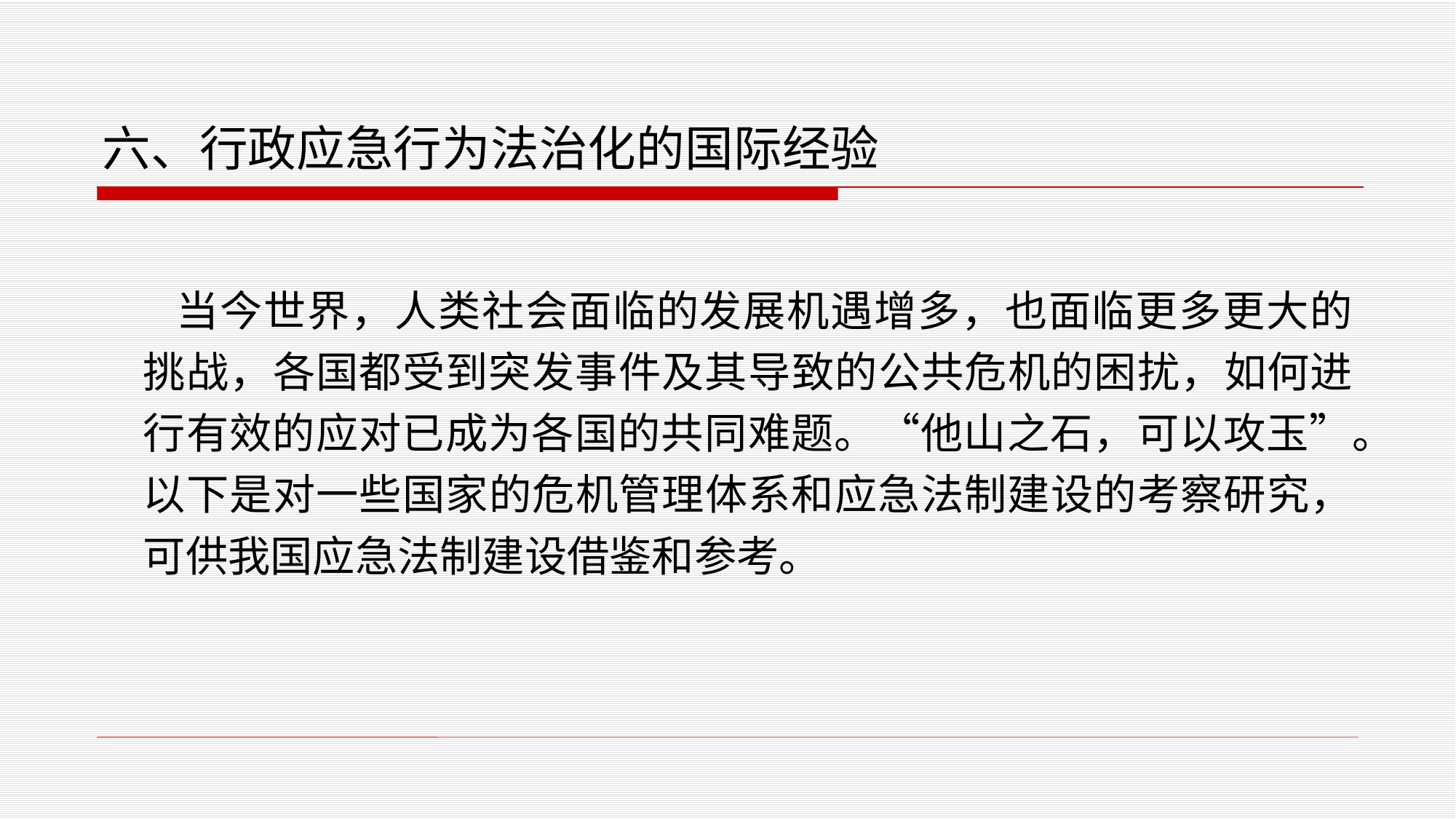

# 六、行政应急行为法治化的国际经验

      当今世界，人类社会面临的发展机遇增多，也面临更多更大的挑战，各国都受到突发事件及其导致的公共危机的困扰，如何进行有效的应对已成为各国的共同难题。“他山之石，可以攻玉”。以下是对一些国家的危机管理体系和应急法制建设的考察研究，可供我国应急法制建设借鉴和参考。